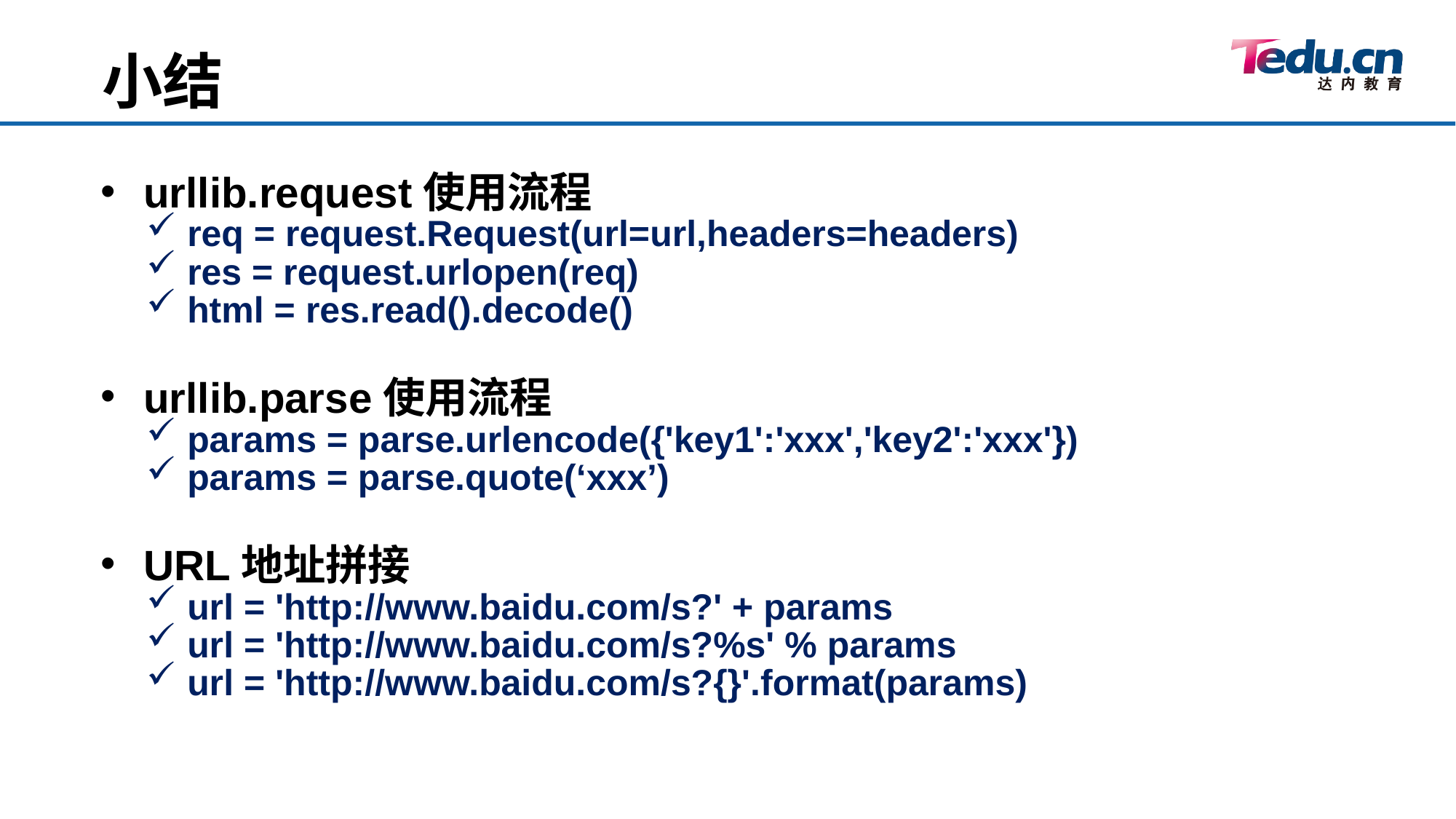

小结
urllib.request使用流程
req = request.Request(url=url,headers=headers)
res = request.urlopen(req)
html = res.read().decode()
urllib.parse使用流程
params = parse.urlencode({'key1':'xxx','key2':'xxx'})
params = parse.quote(‘xxx’)
URL地址拼接
url = 'http://www.baidu.com/s?' + params
url = 'http://www.baidu.com/s?%s' % params
url = 'http://www.baidu.com/s?{}'.format(params)